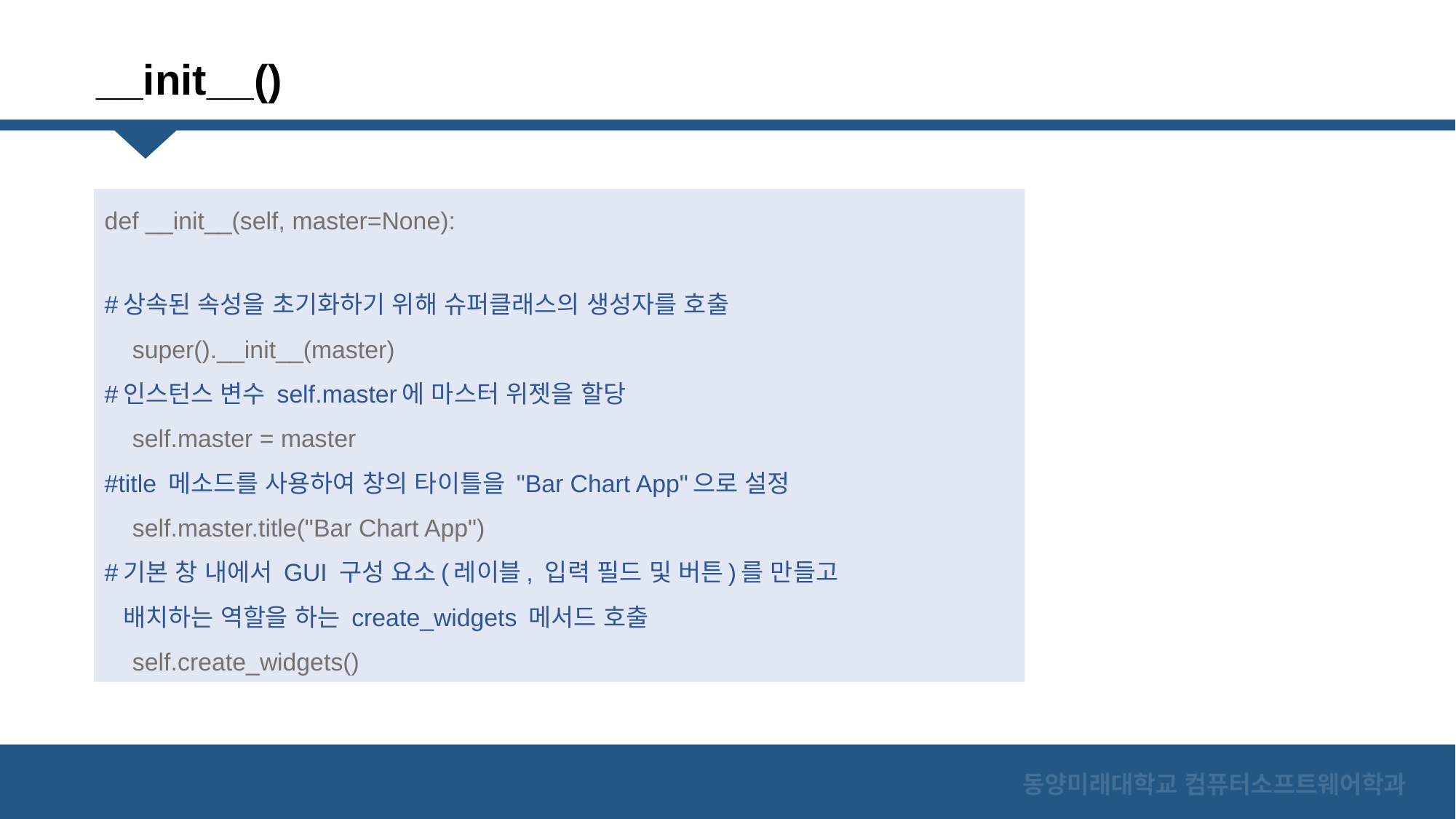

__init__()

def __init__(self, master=None):

#상속된 속성을 초기화하기 위해 슈퍼클래스의 생성자를 호출
    super().__init__(master)
#인스턴스 변수 self.master에 마스터 위젯을 할당
    self.master = master
#title 메소드를 사용하여 창의 타이틀을 "Bar Chart App"으로 설정
    self.master.title("Bar Chart App")
#기본 창 내에서 GUI 구성 요소(레이블, 입력 필드 및 버튼)를 만들고
  배치하는 역할을 하는 create_widgets 메서드 호출
    self.create_widgets()

동양미래대학교 컴퓨터소프트웨어학과